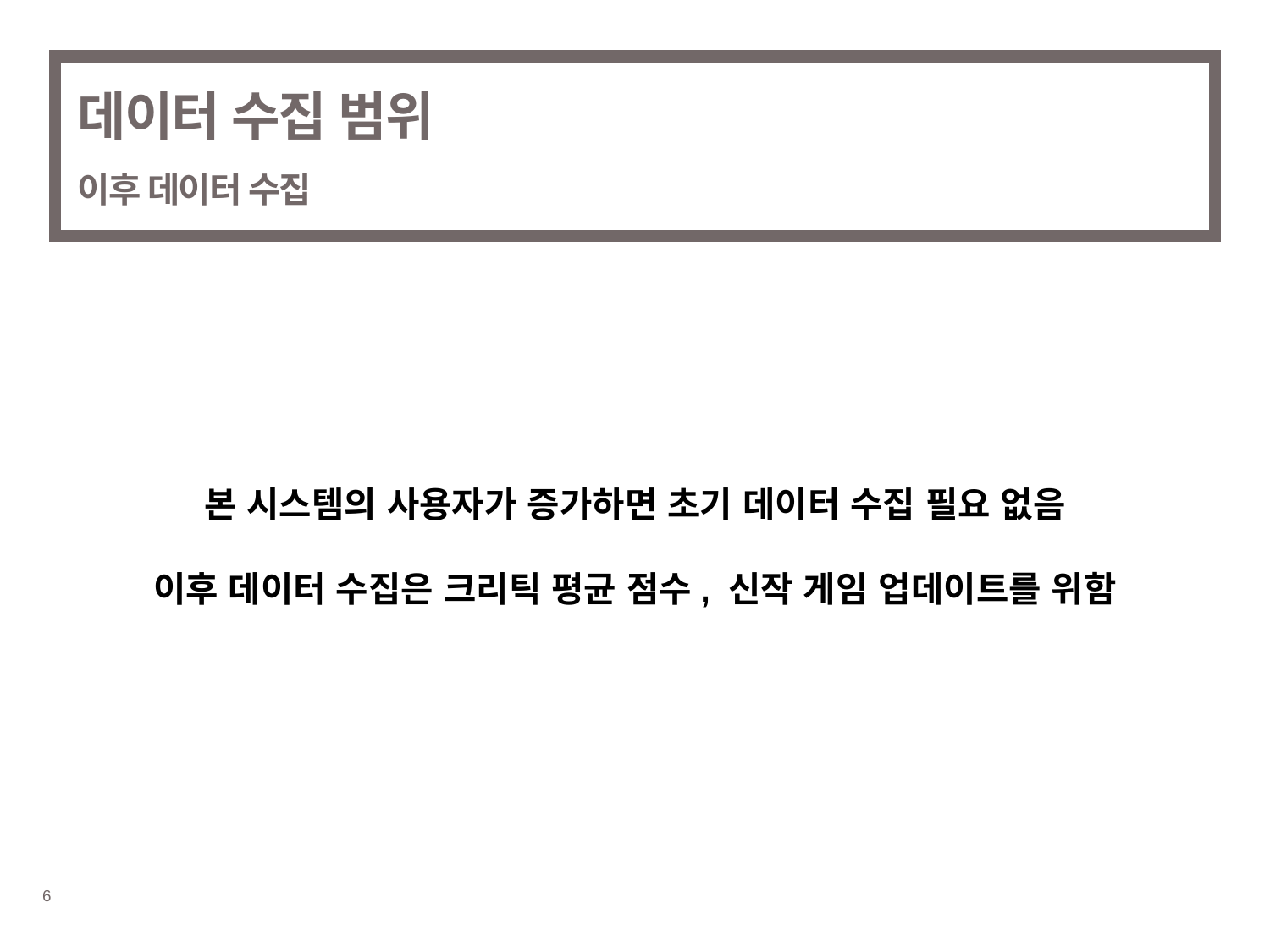

# 데이터 수집 범위 이후 데이터 수집
본 시스템의 사용자가 증가하면 초기 데이터 수집 필요 없음

이후 데이터 수집은 크리틱 평균 점수, 신작 게임 업데이트를 위함